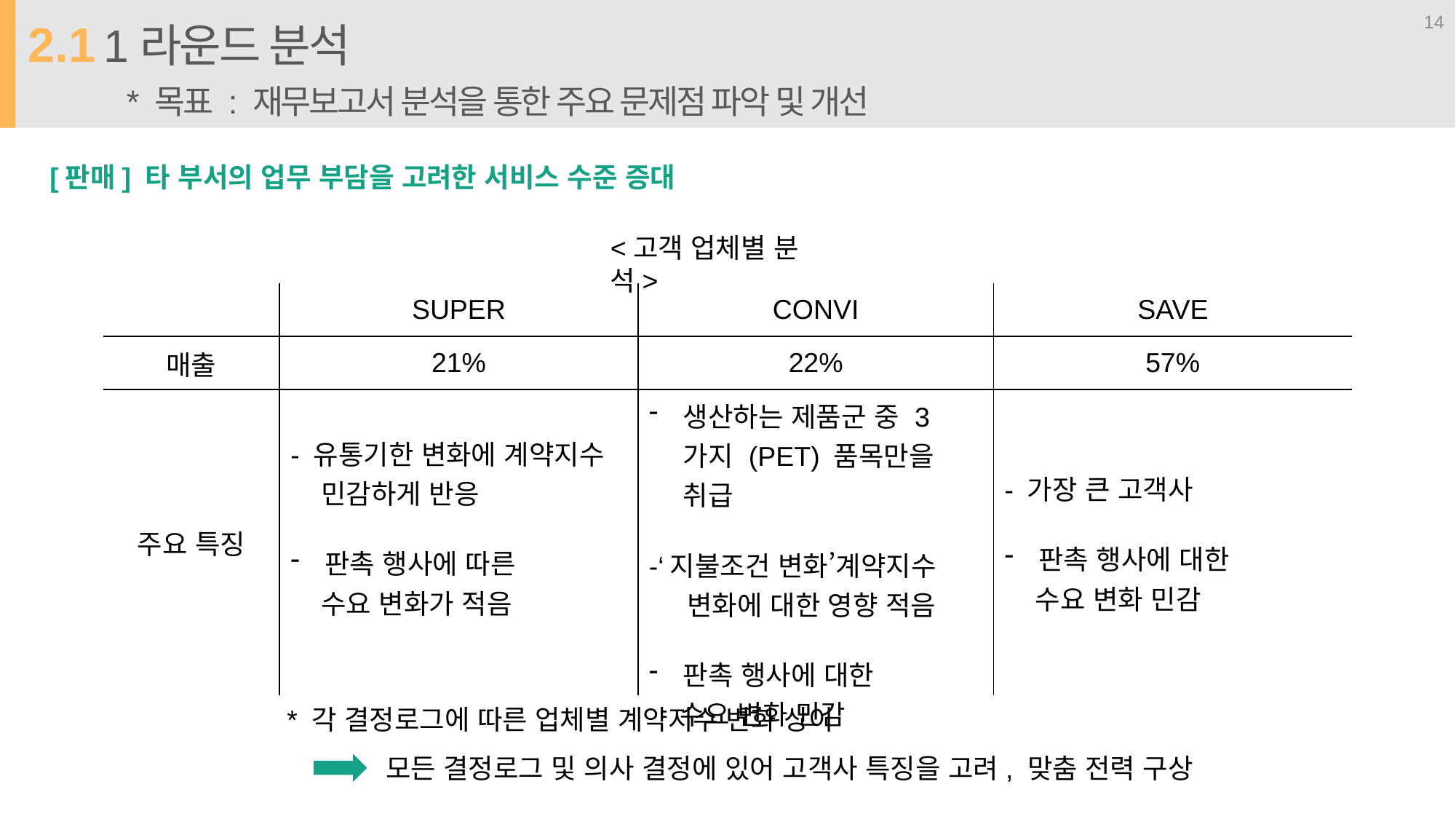

2.1
1라운드 분석
* 목표 : 재무보고서 분석을 통한 주요 문제점 파악 및 개선
14
[판매] 타 부서의 업무 부담을 고려한 서비스 수준 증대
<고객 업체별 분석>
|  | SUPER | CONVI | SAVE |
| --- | --- | --- | --- |
| 매출 | 21% | 22% | 57% |
| 주요 특징 | - 유통기한 변화에 계약지수 민감하게 반응 판촉 행사에 따른 수요 변화가 적음 | 생산하는 제품군 중 3가지 (PET) 품목만을 취급 -‘지불조건 변화’계약지수 변화에 대한 영향 적음 판촉 행사에 대한 수요 변화 민감 | - 가장 큰 고객사 판촉 행사에 대한 수요 변화 민감 |
* 각 결정로그에 따른 업체별 계약지수 변화 상이
모든 결정로그 및 의사 결정에 있어 고객사 특징을 고려, 맞춤 전력 구상